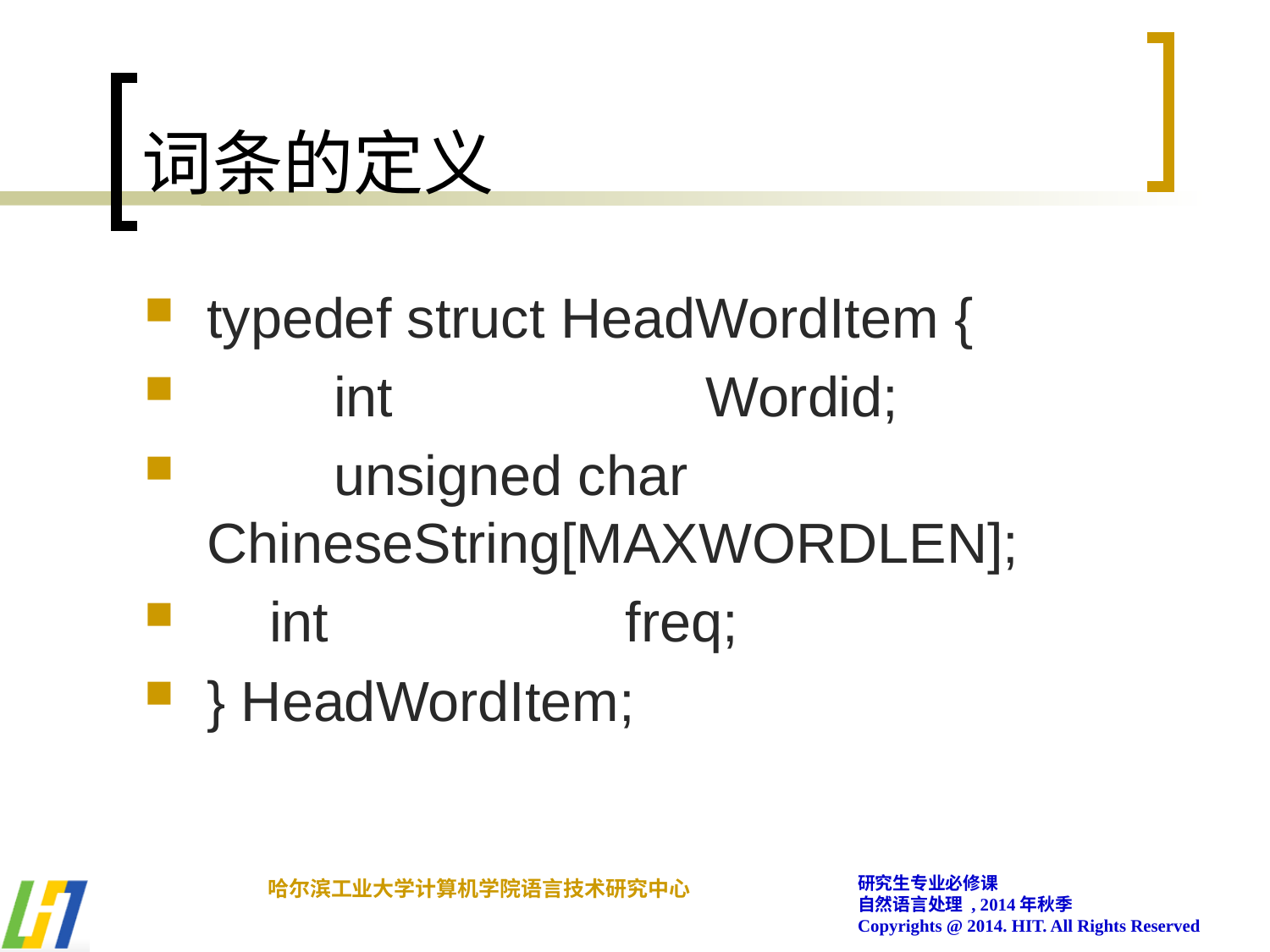

# 词条的定义
typedef struct HeadWordItem {
	int                    Wordid;
	unsigned char 		ChineseString[MAXWORDLEN];
    int                   freq;
} HeadWordItem;

研究生专业必修课
自然语言处理 , 2014年秋季
Copyrights @ 2014. HIT. All Rights Reserved
哈尔滨工业大学计算机学院语言技术研究中心